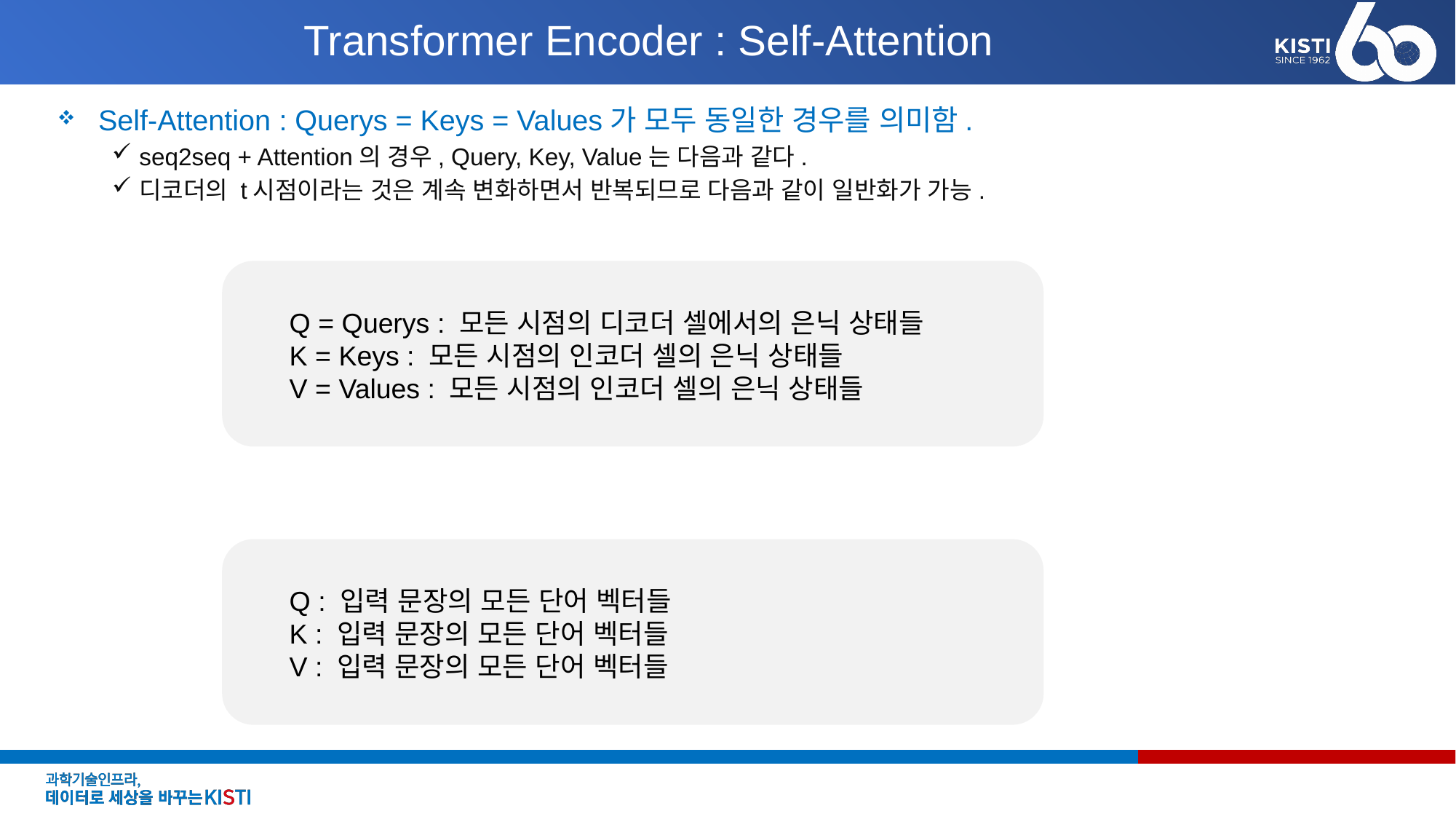

# Transformer Encoder : Self-Attention
Self-Attention : Querys = Keys = Values가 모두 동일한 경우를 의미함.
seq2seq + Attention의 경우, Query, Key, Value는 다음과 같다.
디코더의 t시점이라는 것은 계속 변화하면서 반복되므로 다음과 같이 일반화가 가능.

Q = Querys : 모든 시점의 디코더 셀에서의 은닉 상태들
K = Keys : 모든 시점의 인코더 셀의 은닉 상태들
V = Values : 모든 시점의 인코더 셀의 은닉 상태들

Q : 입력 문장의 모든 단어 벡터들
K : 입력 문장의 모든 단어 벡터들
V : 입력 문장의 모든 단어 벡터들